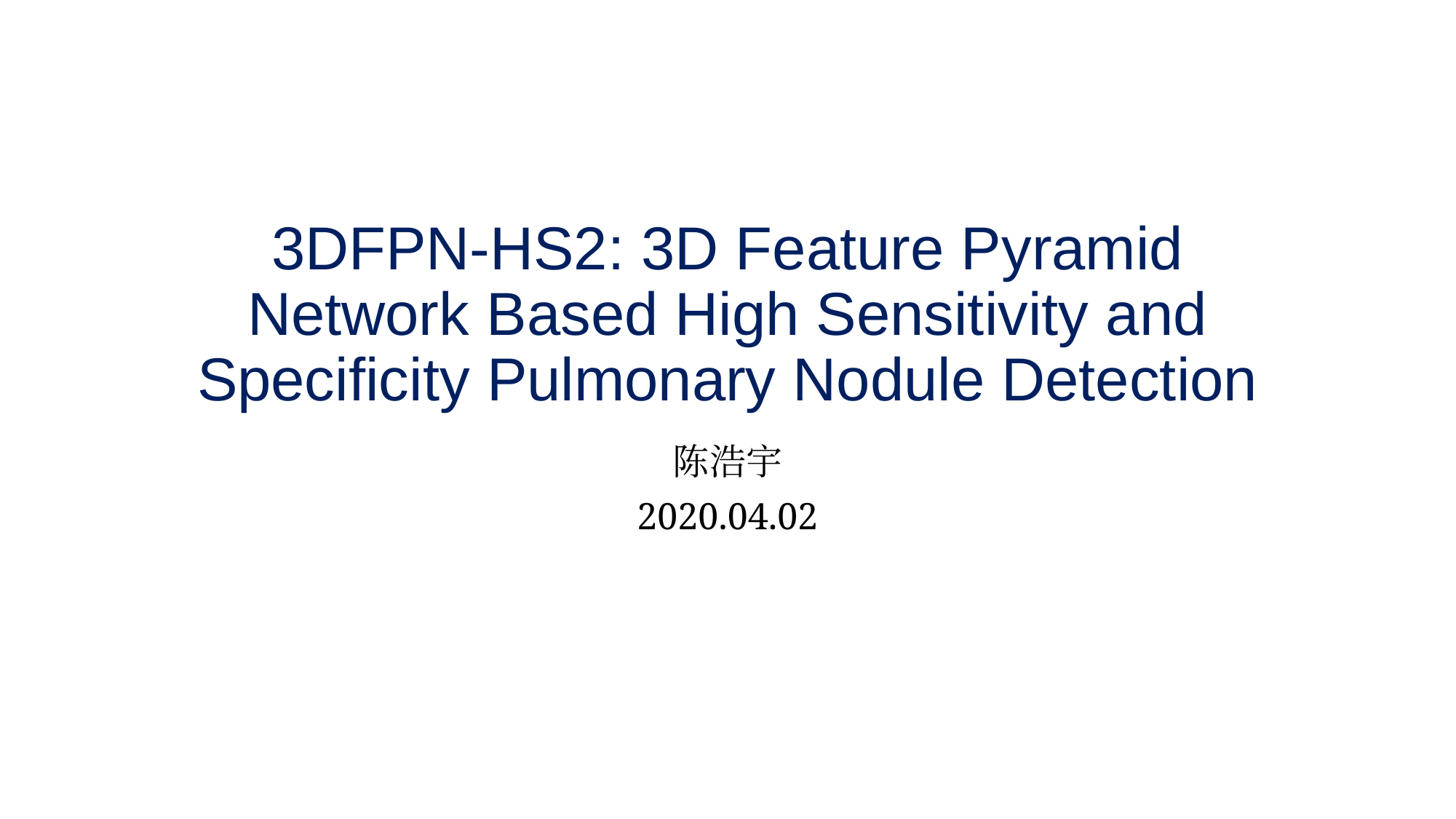

# 3DFPN-HS2: 3D Feature Pyramid Network Based High Sensitivity and Specificity Pulmonary Nodule Detection
陈浩宇
2020.04.02